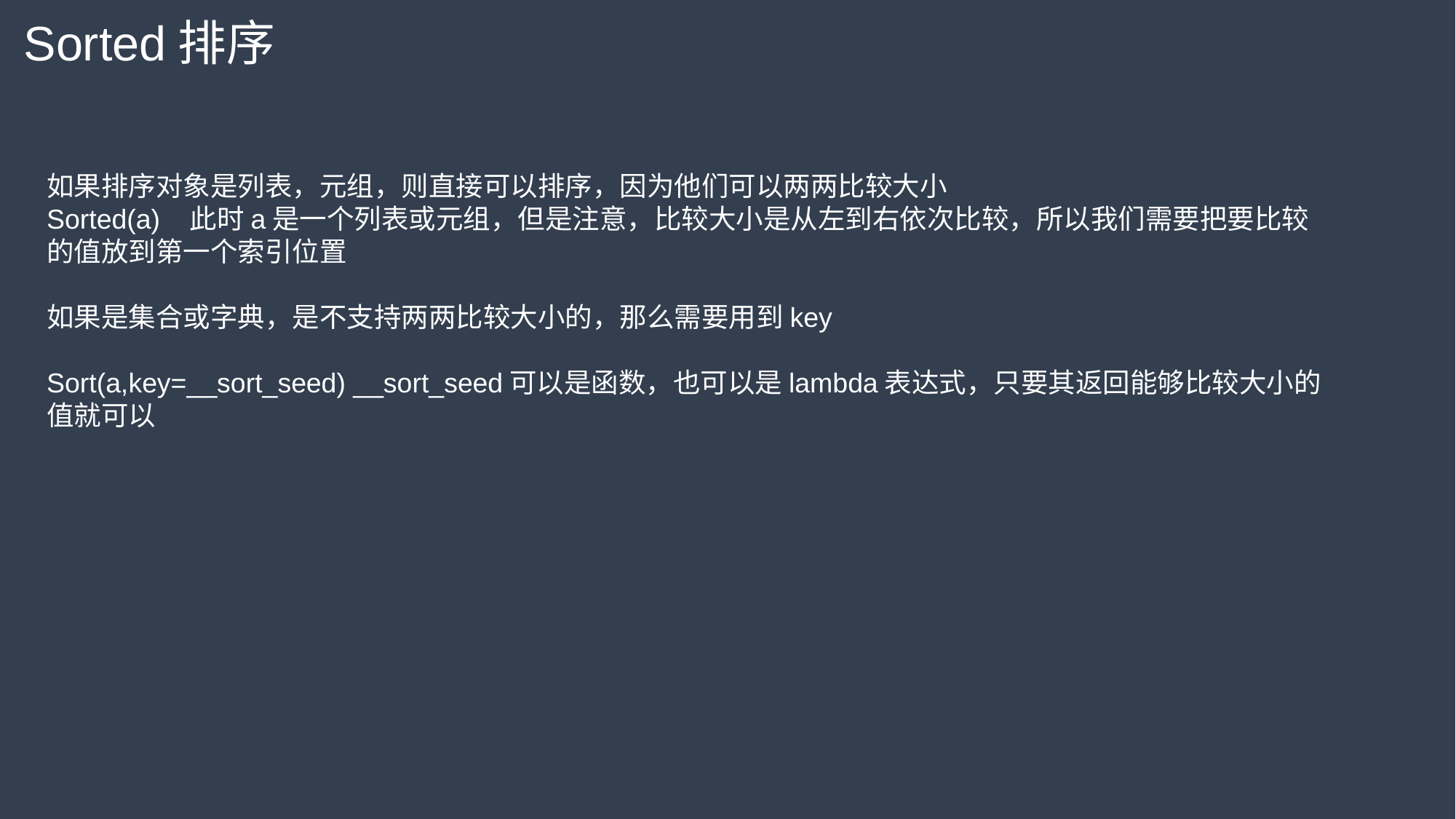

Sorted排序
如果排序对象是列表，元组，则直接可以排序，因为他们可以两两比较大小
Sorted(a)   此时a是一个列表或元组，但是注意，比较大小是从左到右依次比较，所以我们需要把要比较的值放到第一个索引位置

如果是集合或字典，是不支持两两比较大小的，那么需要用到key

Sort(a,key=__sort_seed) __sort_seed可以是函数，也可以是lambda表达式，只要其返回能够比较大小的值就可以